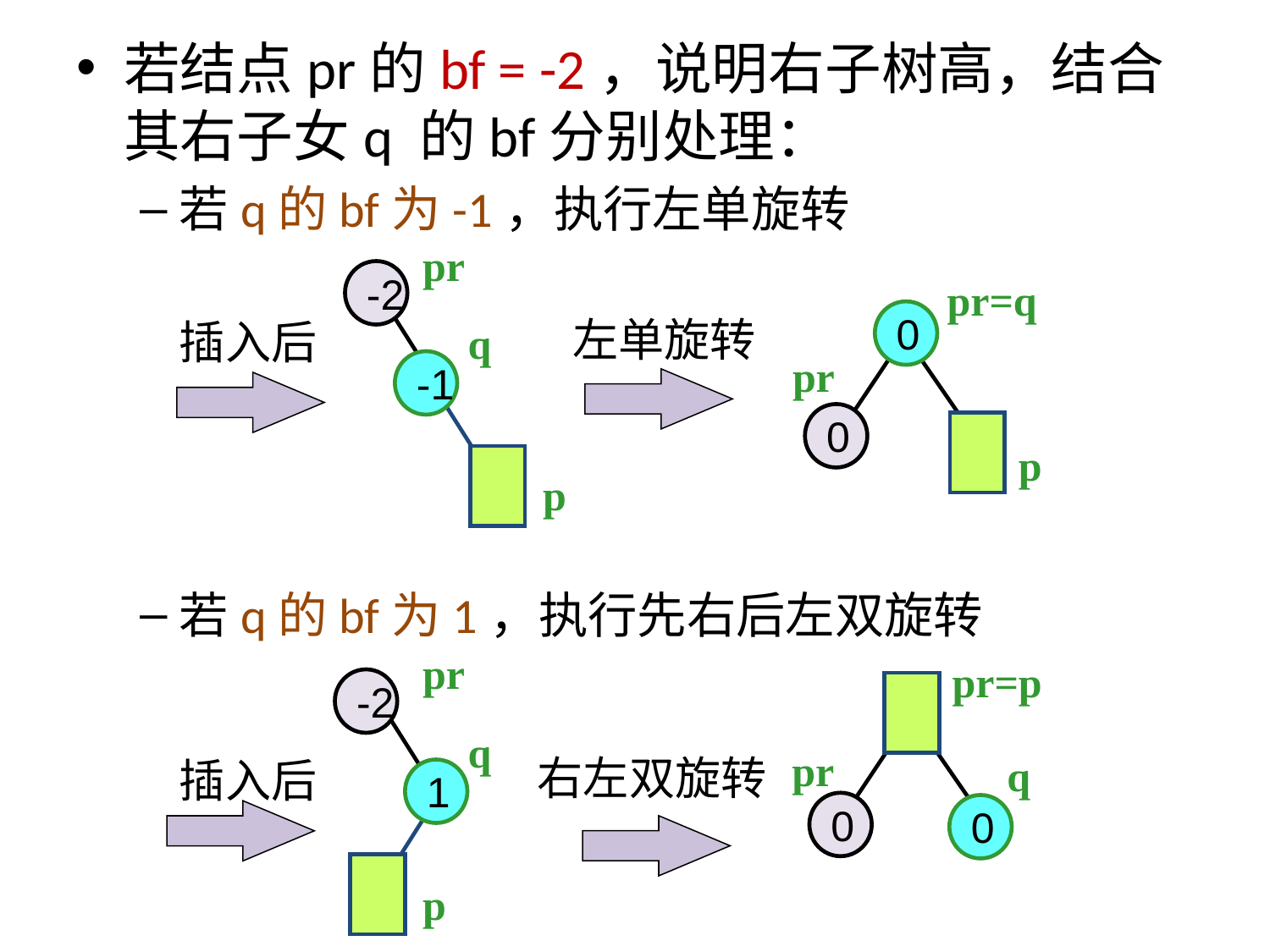

若结点pr的bf = -2，说明右子树高，结合其右子女q 的bf分别处理：
若q的bf为-1，执行左单旋转

若q的bf为1，执行先右后左双旋转
pr
-2

q
-1

p
pr=q
0
pr

0

p
左单旋转
插入后

pr
-2

q
1

p
pr=p

pr
q
0
0
右左双旋转
插入后